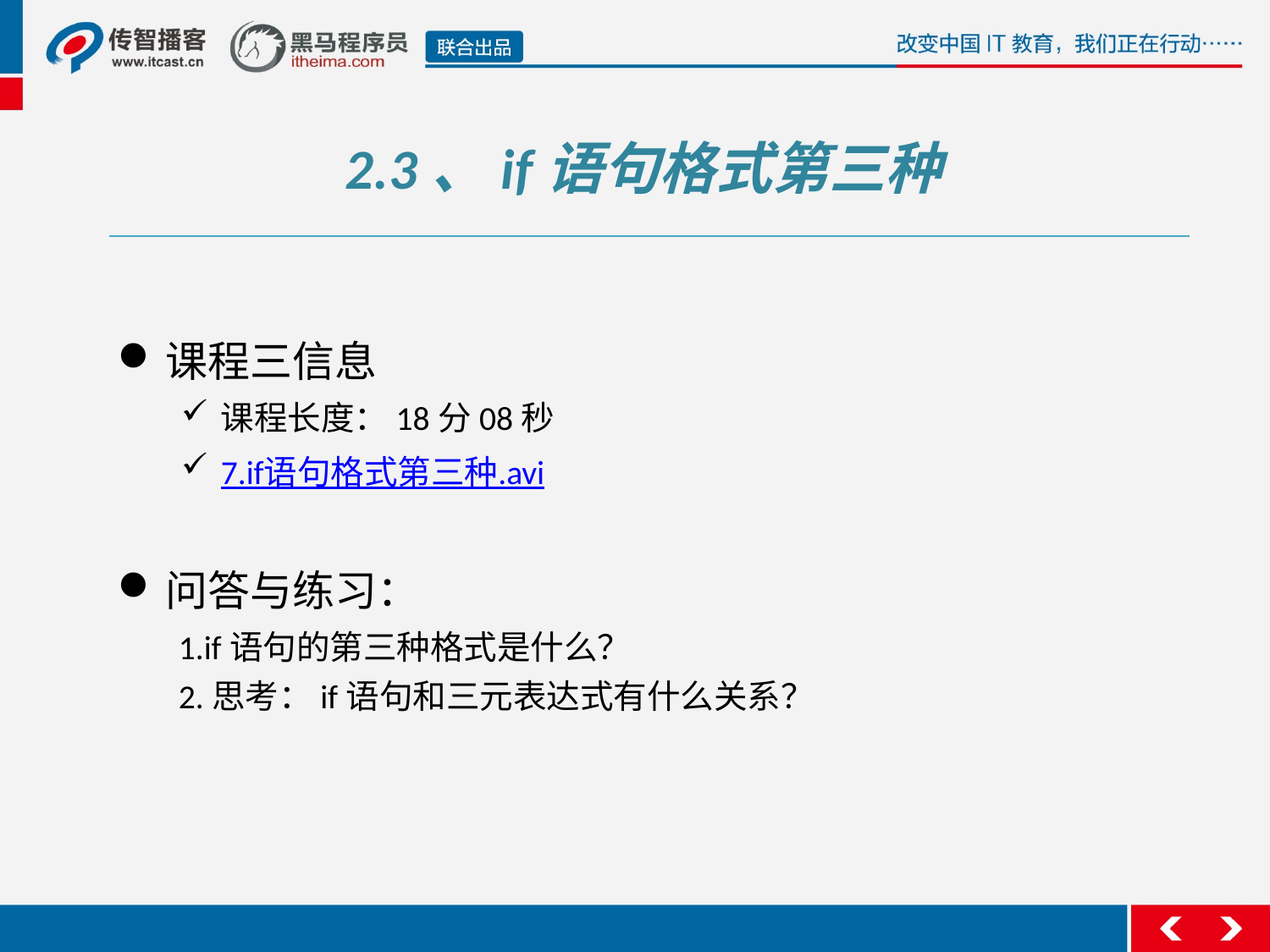

2.3、if语句格式第三种

课程三信息
课程长度：18分08秒
7.if语句格式第三种.avi

问答与练习：
        1.if语句的第三种格式是什么？
        2.思考：if语句和三元表达式有什么关系？